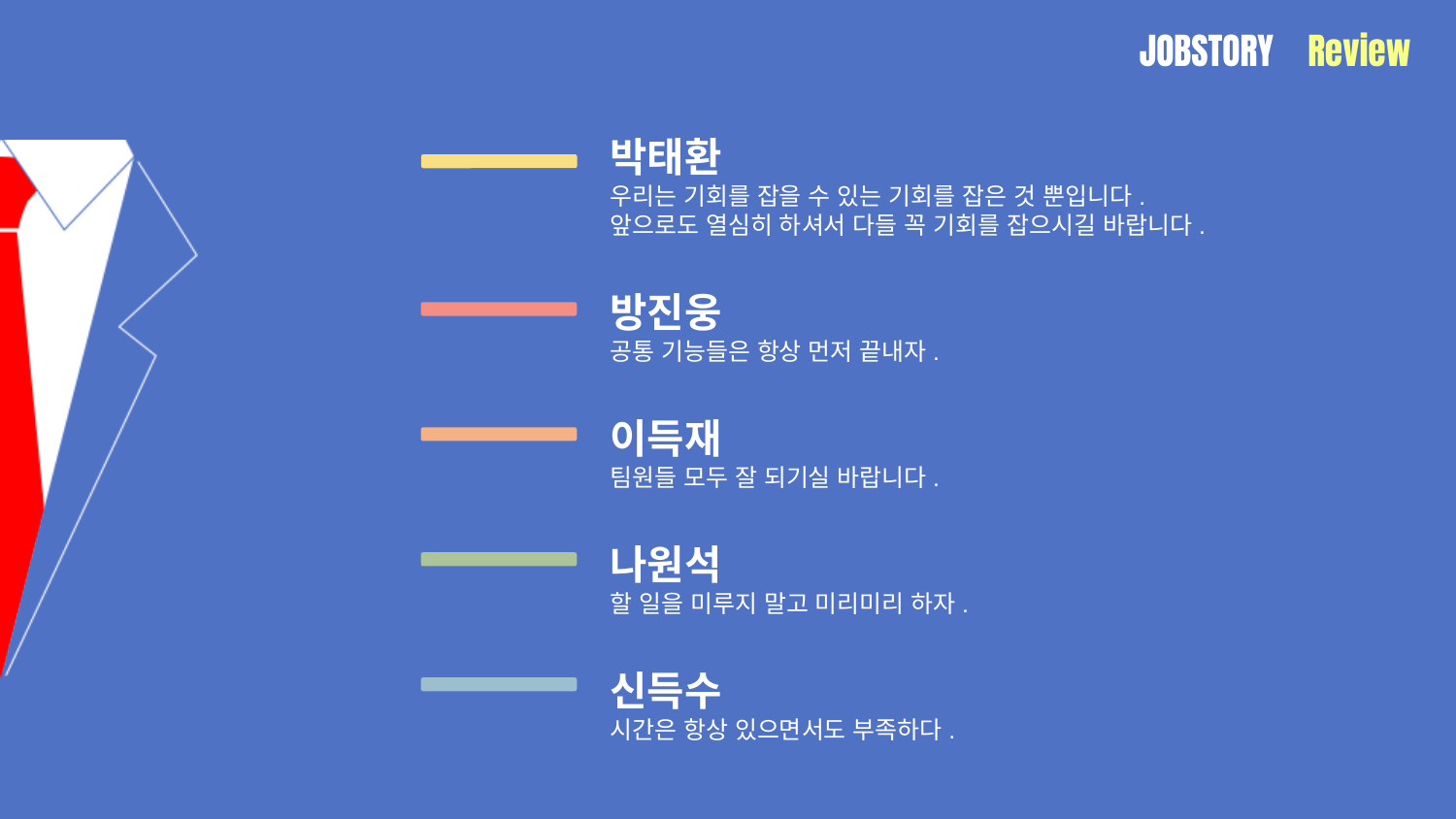

JOBSTORY    Review

박태환
우리는 기회를 잡을 수 있는 기회를 잡은 것 뿐입니다.
앞으로도 열심히 하셔서 다들 꼭 기회를 잡으시길 바랍니다.

방진웅
공통 기능들은 항상 먼저 끝내자.

이득재
팀원들 모두 잘 되기실 바랍니다.

나원석
할 일을 미루지 말고 미리미리 하자.

신득수
시간은 항상 있으면서도 부족하다.